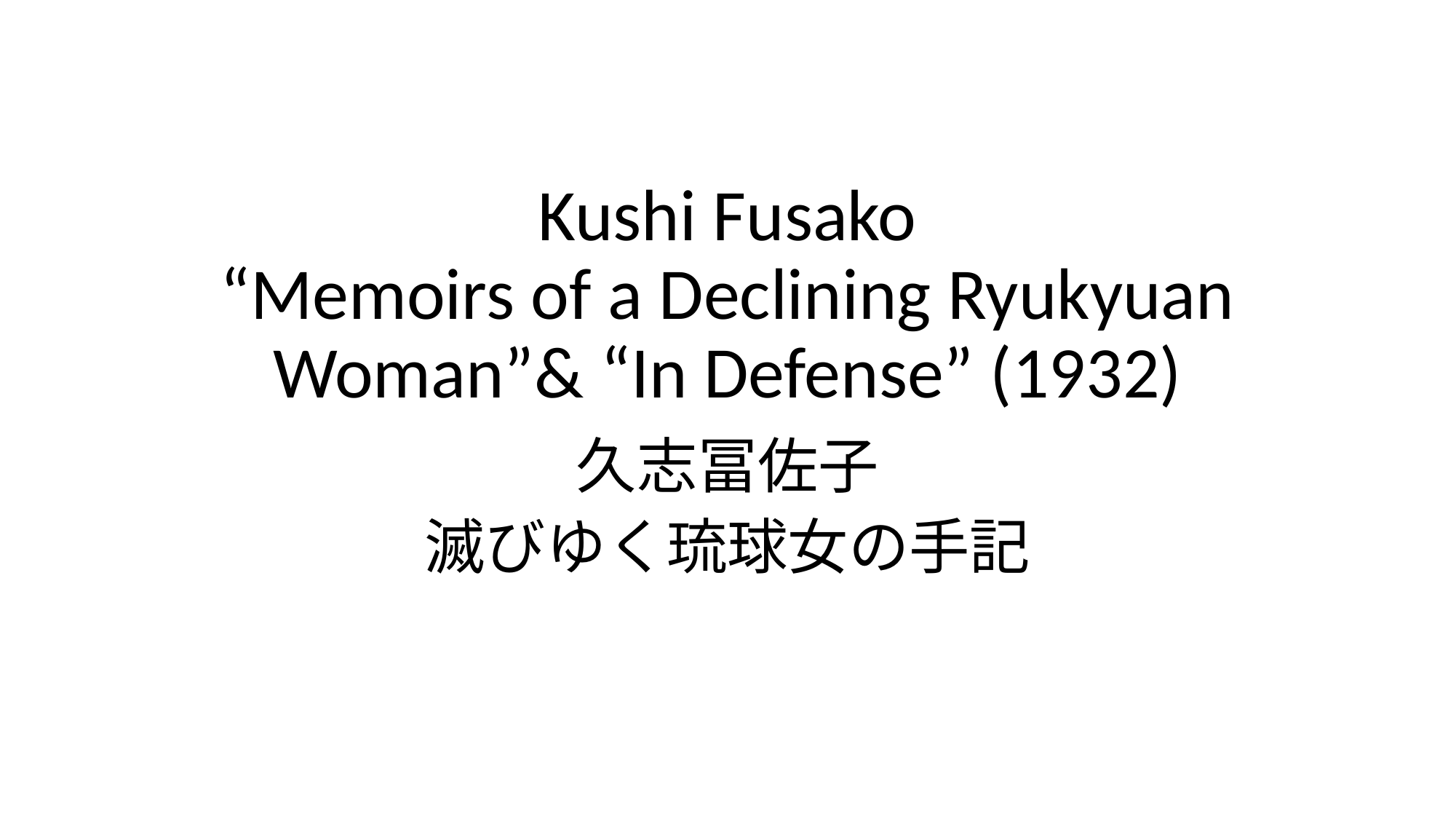

# Kushi Fusako “Memoirs of a Declining Ryukyuan Woman”& “In Defense” (1932)
久志冨佐子
滅びゆく琉球女の手記